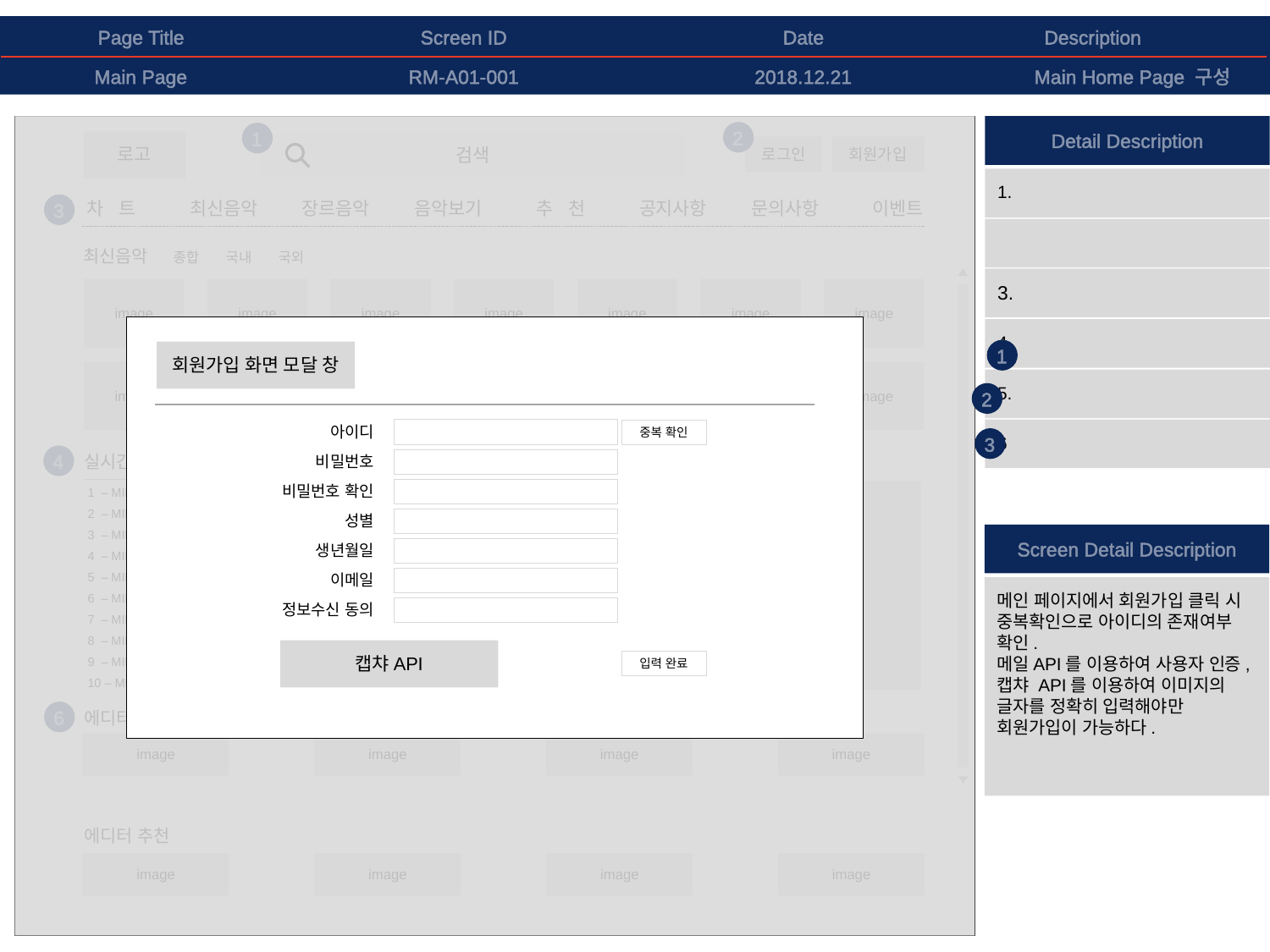

Page Title
Screen ID
Date
Description
Main Page
RM-A01-001
2018.12.21
Main Home Page 구성

Detail Description
2

1

로고

로그인

회원가입
검색

1.
차   트
최신음악
장르음악
음악보기
추   천
공지사항
문의사항
이벤트
3

최신음악
종합
국내
국외

3.

image

image

image

image

image

image

image

4.
1

회원가입 화면 모달 창

image

image

image

image

image

image

image

5.
2

아이디
중복 확인

6

3

4

5

실시간 차트
HOT&NEW
비밀번호
2018.12.21
비밀번호 확인
1  – MILLIONS		WINNER

2  – MILLIONS		WINNER
성별

3  – MILLIONS		WINNER

Screen Detail Description

생년월일
4  – MILLIONS		WINNER

5  – MILLIONS		WINNER
이메일
image

메인 페이지에서 회원가입 클릭 시 중복확인으로 아이디의 존재여부 확인.
메일API를 이용하여 사용자 인증,
캡챠 API를 이용하여 이미지의
글자를 정확히 입력해야만
회원가입이 가능하다.
6  – MILLIONS		WINNER

정보수신 동의
7  – MILLIONS		WINNER

8  – MILLIONS		WINNER

캡챠API
9  – MILLIONS		WINNER
입력 완료

10 – MILLIONS		WINNER

6

에디터 추천

image

image

image

image
에디터 추천

image

image

image

image